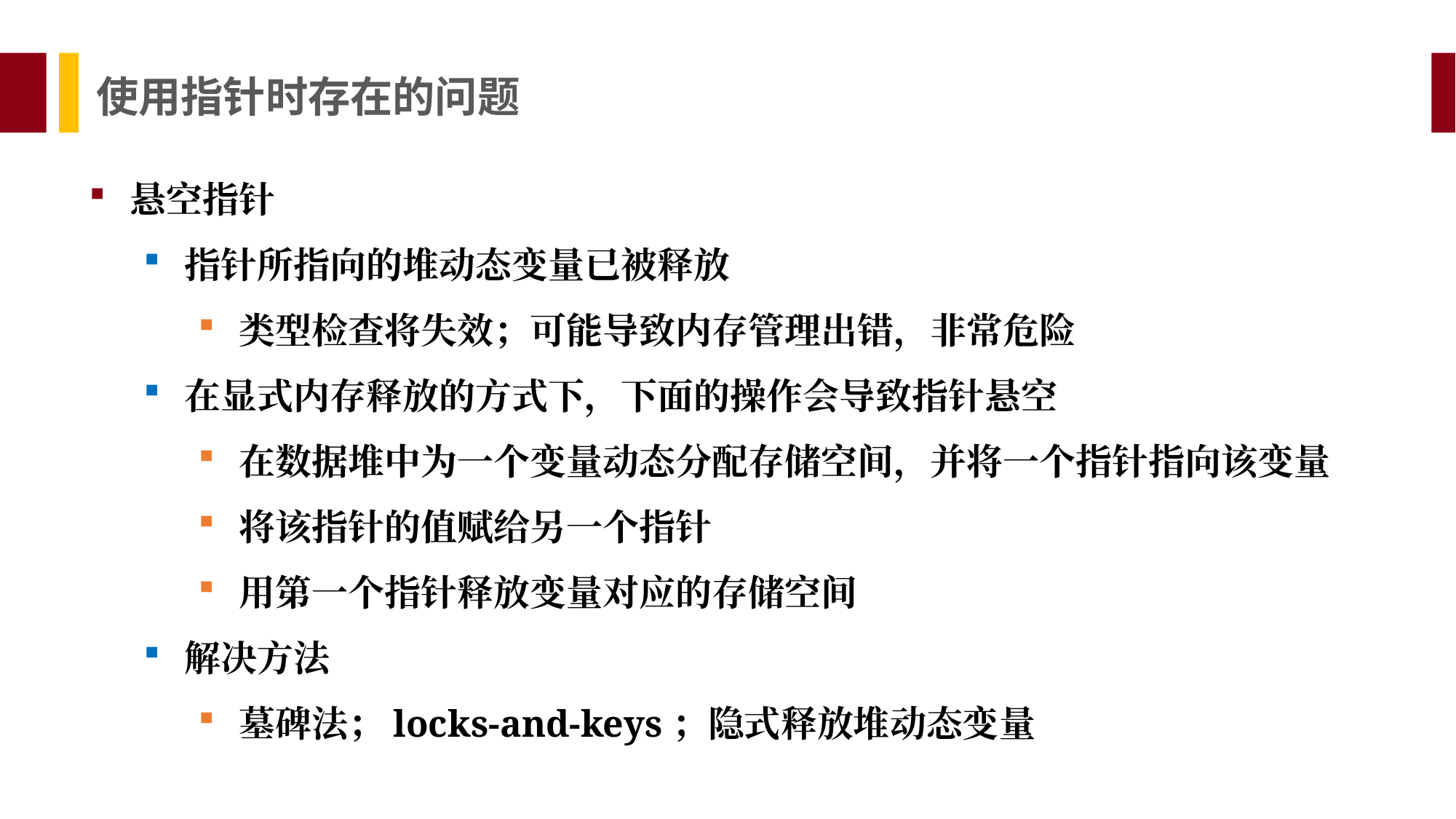

使用指针时存在的问题
悬空指针
指针所指向的堆动态变量已被释放
类型检查将失效；可能导致内存管理出错，非常危险
在显式内存释放的方式下，下面的操作会导致指针悬空
在数据堆中为一个变量动态分配存储空间，并将一个指针指向该变量
将该指针的值赋给另一个指针
用第一个指针释放变量对应的存储空间
解决方法
墓碑法；locks-and-keys；隐式释放堆动态变量